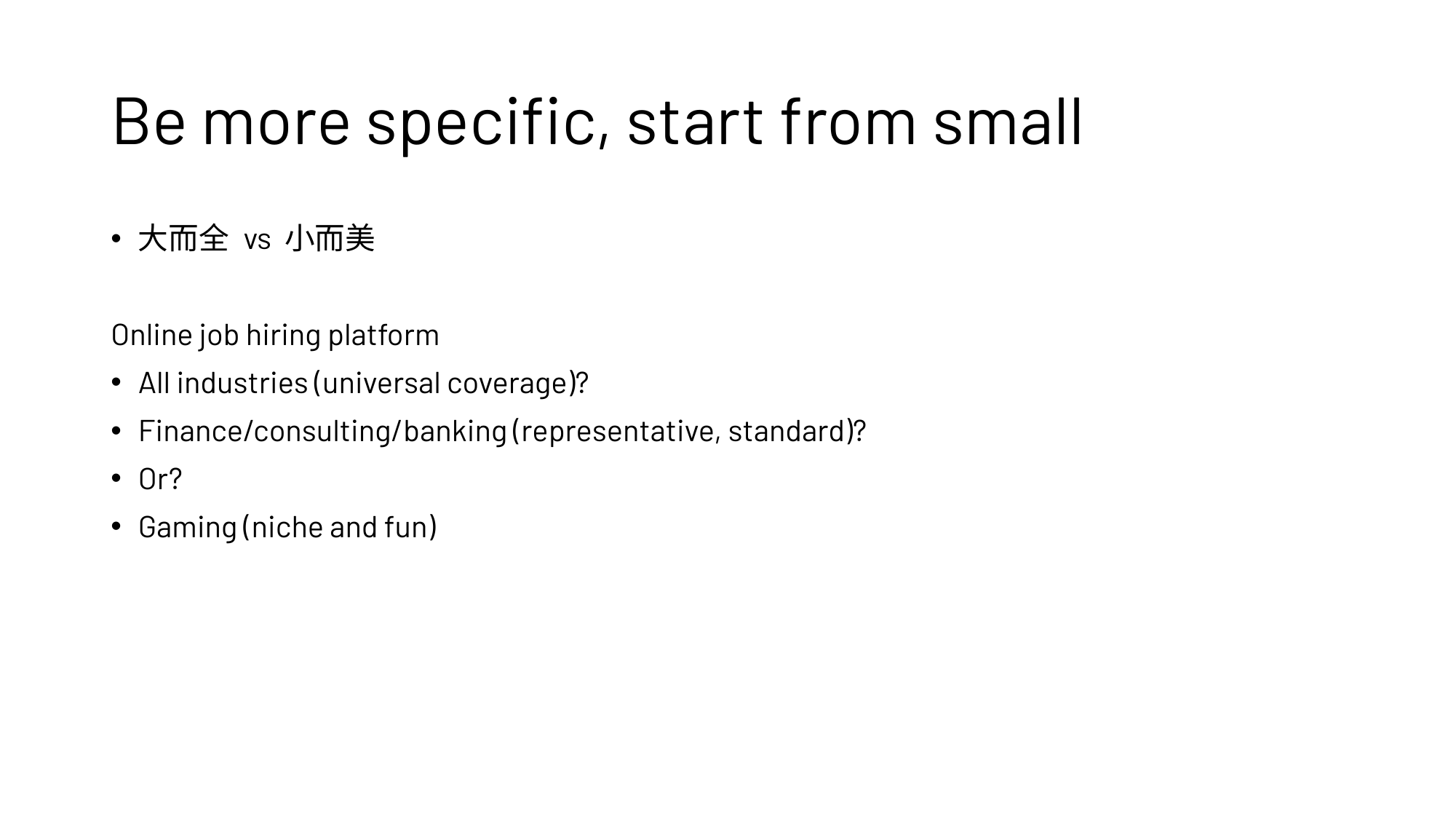

# Be more specific, start from small
大而全 vs 小而美

Online job hiring platform
All industries (universal coverage)?
Finance/consulting/banking (representative, standard)?
Or?
Gaming (niche and fun)